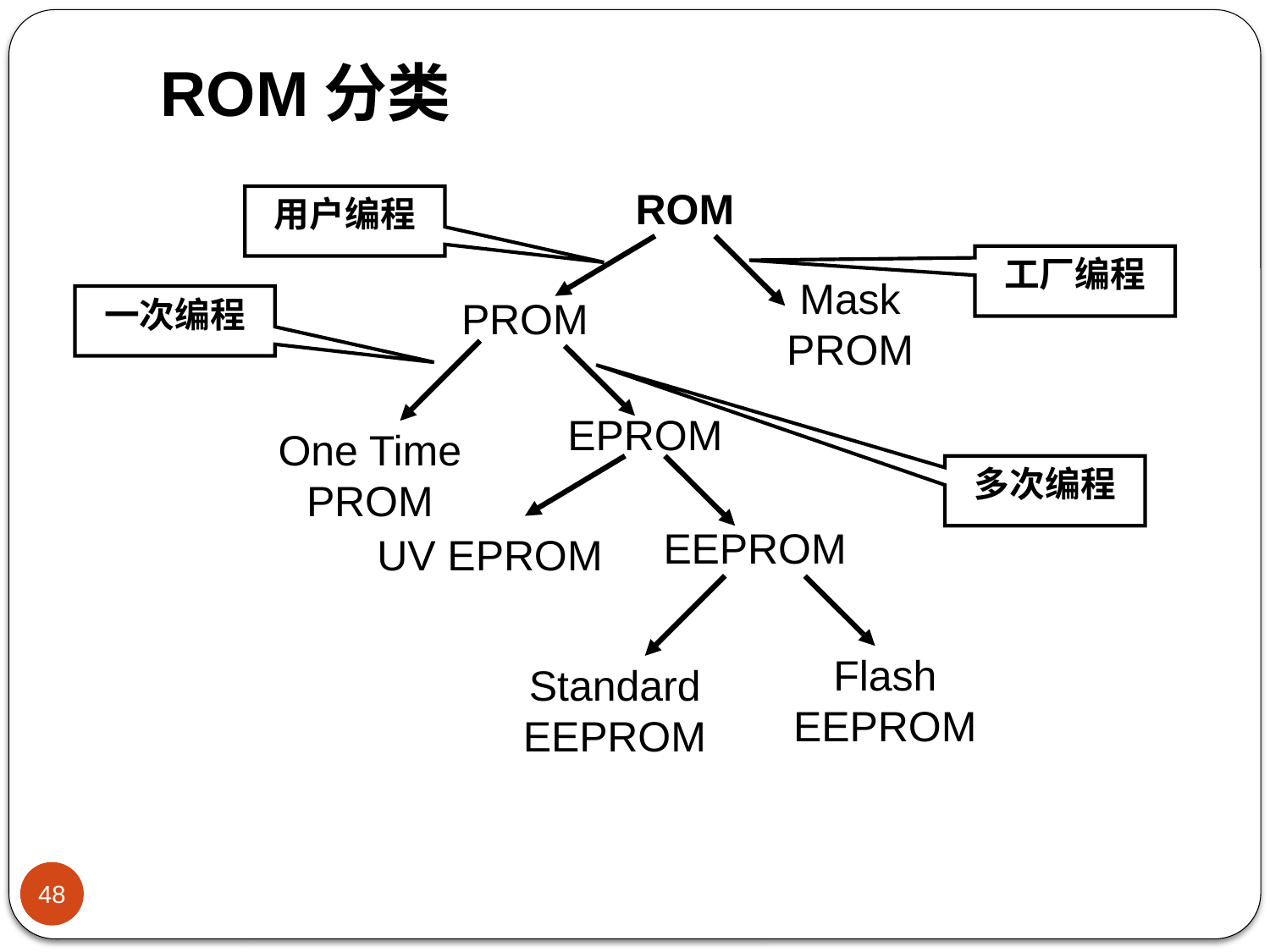

ROM分类
ROM
用户编程

工厂编程
Mask PROM
PROM
一次编程

EPROM
One Time PROM

多次编程
EEPROM
UV EPROM

Flash EEPROM
Standard EEPROM
48